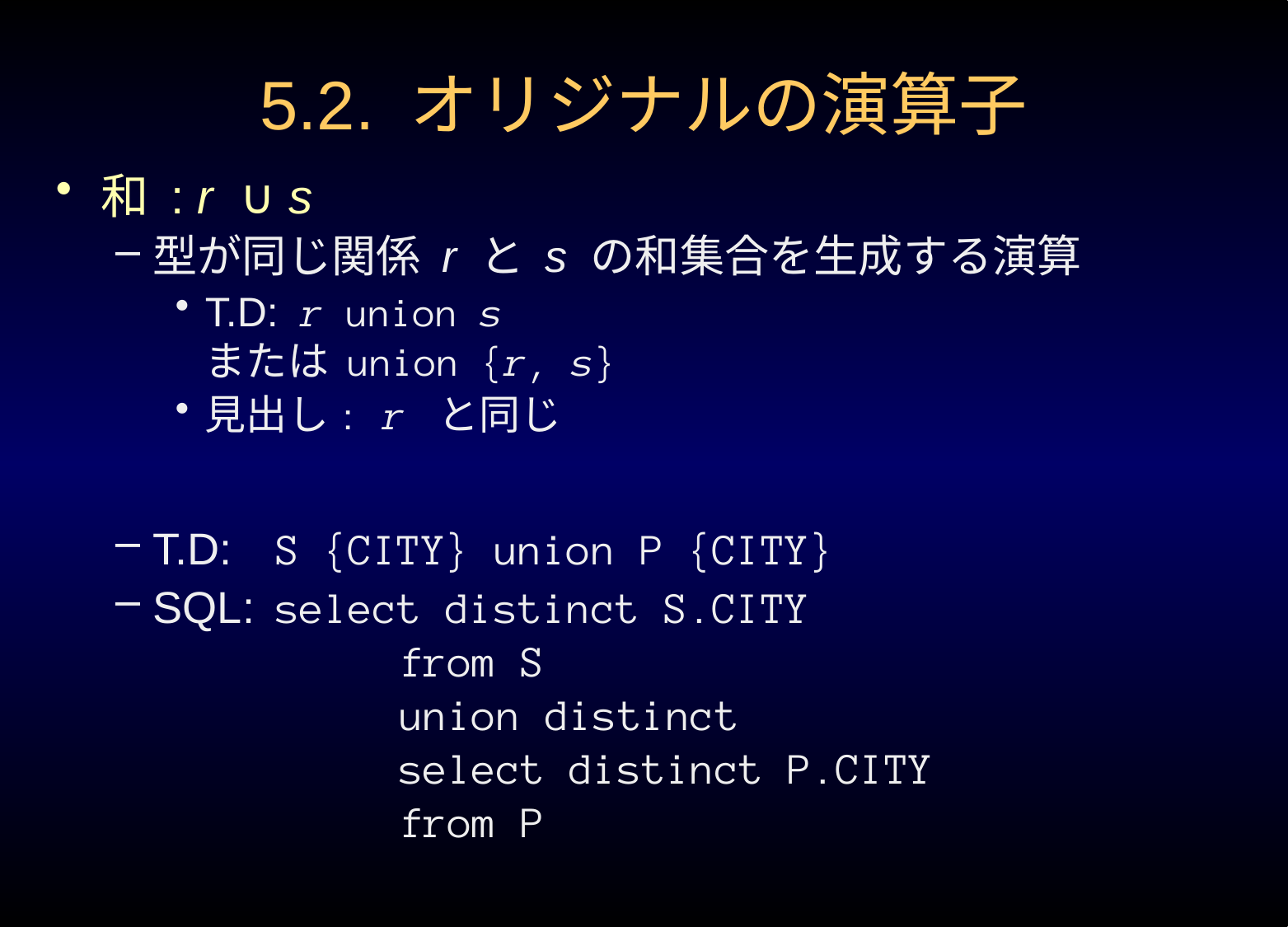

# 5.2. オリジナルの演算子
和 : r  ∪ s
型が同じ関係 r と s の和集合を生成する演算
T.D:  r union s
または union {r, s}
見出し: r と同じ

T.D:	S {CITY} union P {CITY}
SQL:	select distinct S.CITY
		from S
		union distinct
		select distinct P.CITY
		from P